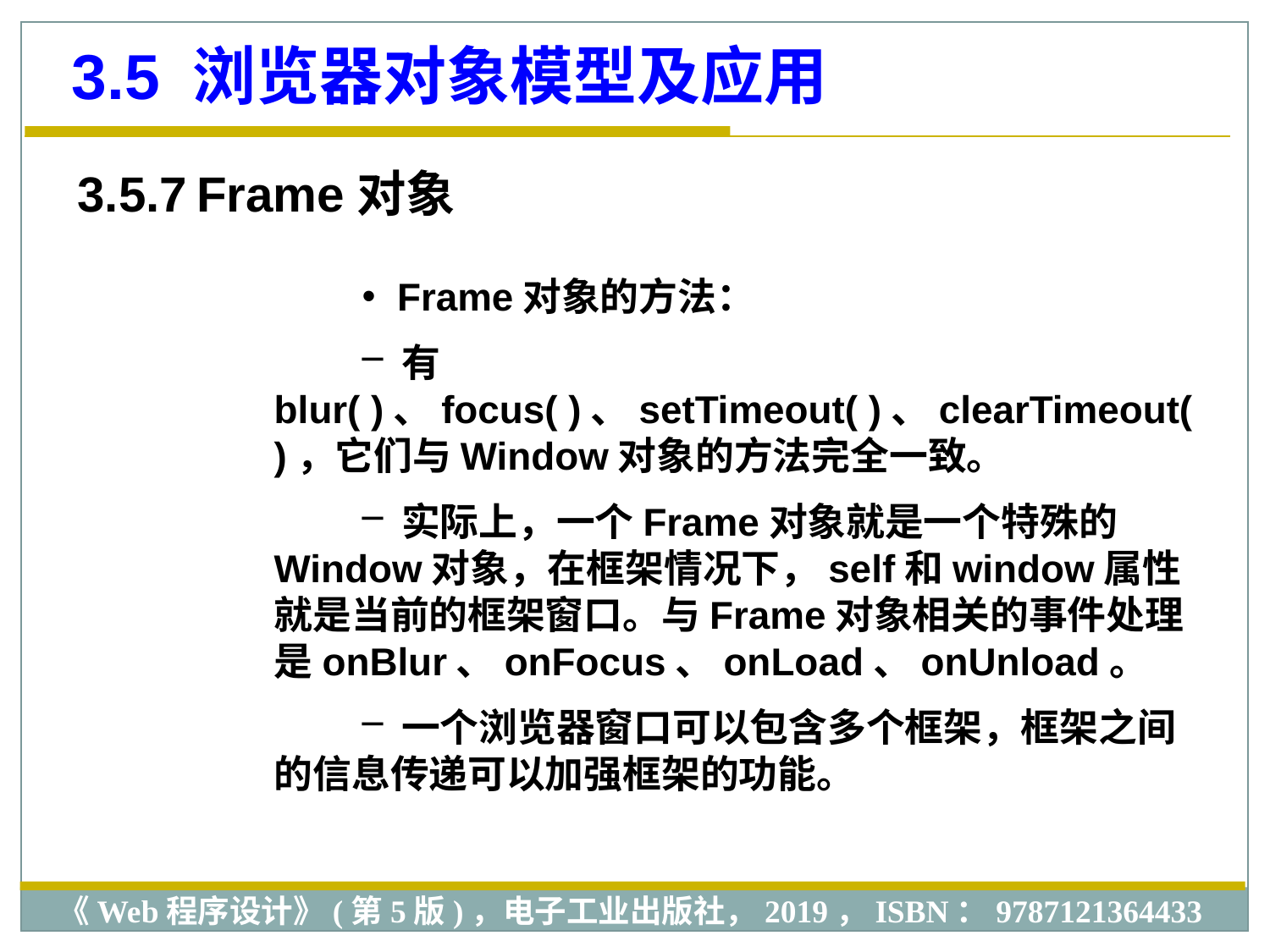

3.5 浏览器对象模型及应用
3.5.7 Frame对象
  Frame对象的方法：
 有blur( )、focus( )、setTimeout( )、clearTimeout( )，它们与Window对象的方法完全一致。
 实际上，一个Frame对象就是一个特殊的Window对象，在框架情况下，self和window属性就是当前的框架窗口。与Frame对象相关的事件处理是onBlur、onFocus、onLoad、onUnload。
 一个浏览器窗口可以包含多个框架，框架之间的信息传递可以加强框架的功能。